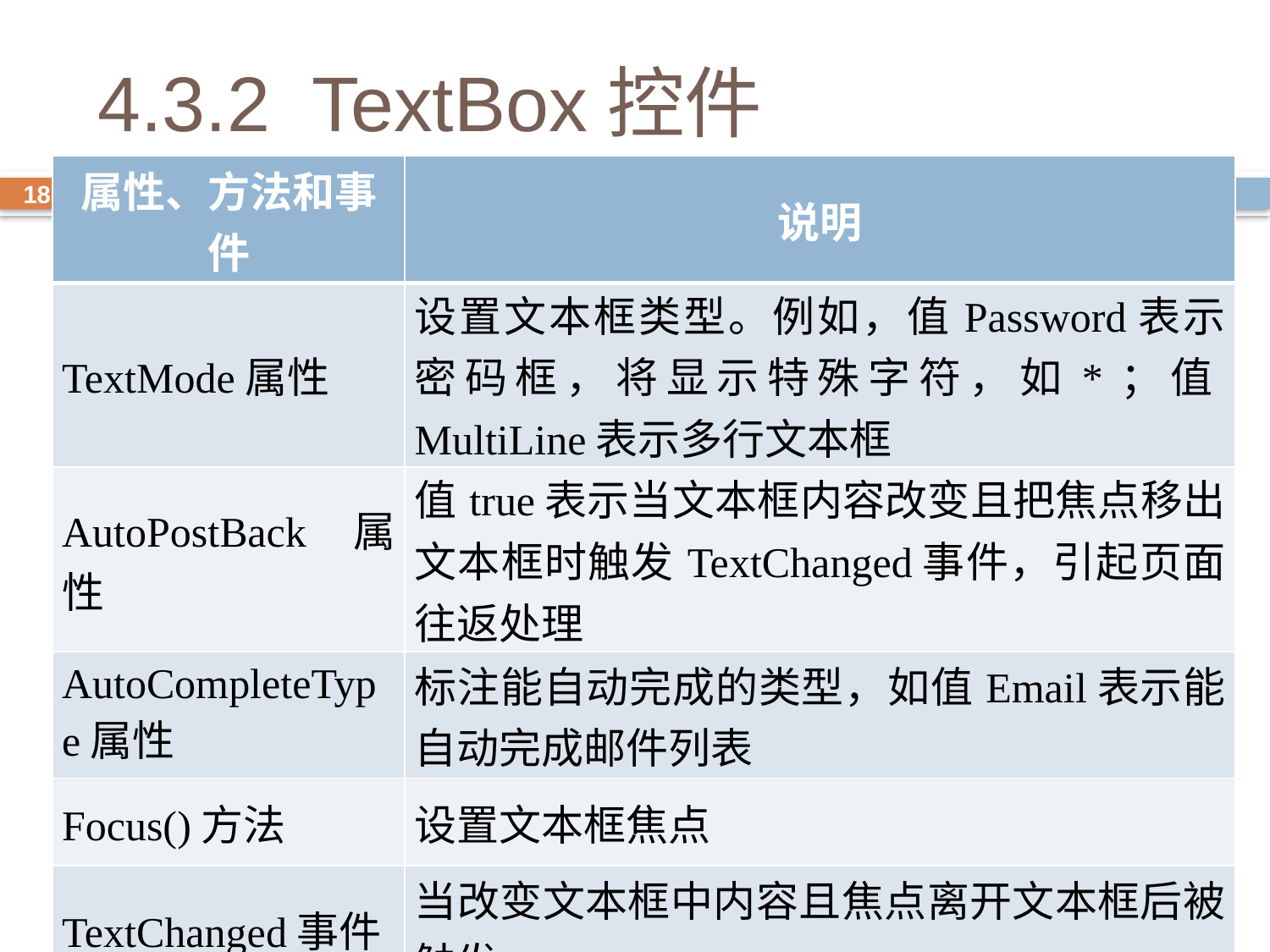

# 4.3.2  TextBox控件
| 属性、方法和事件 | 说明 |
| --- | --- |
| TextMode属性 | 设置文本框类型。例如，值Password表示密码框，将显示特殊字符，如\*；值MultiLine表示多行文本框 |
| AutoPostBack属性 | 值true表示当文本框内容改变且把焦点移出文本框时触发TextChanged事件，引起页面往返处理 |
| AutoCompleteType属性 | 标注能自动完成的类型，如值Email表示能自动完成邮件列表 |
| Focus()方法 | 设置文本框焦点 |
| TextChanged事件 | 当改变文本框中内容且焦点离开文本框后被触发 |
18